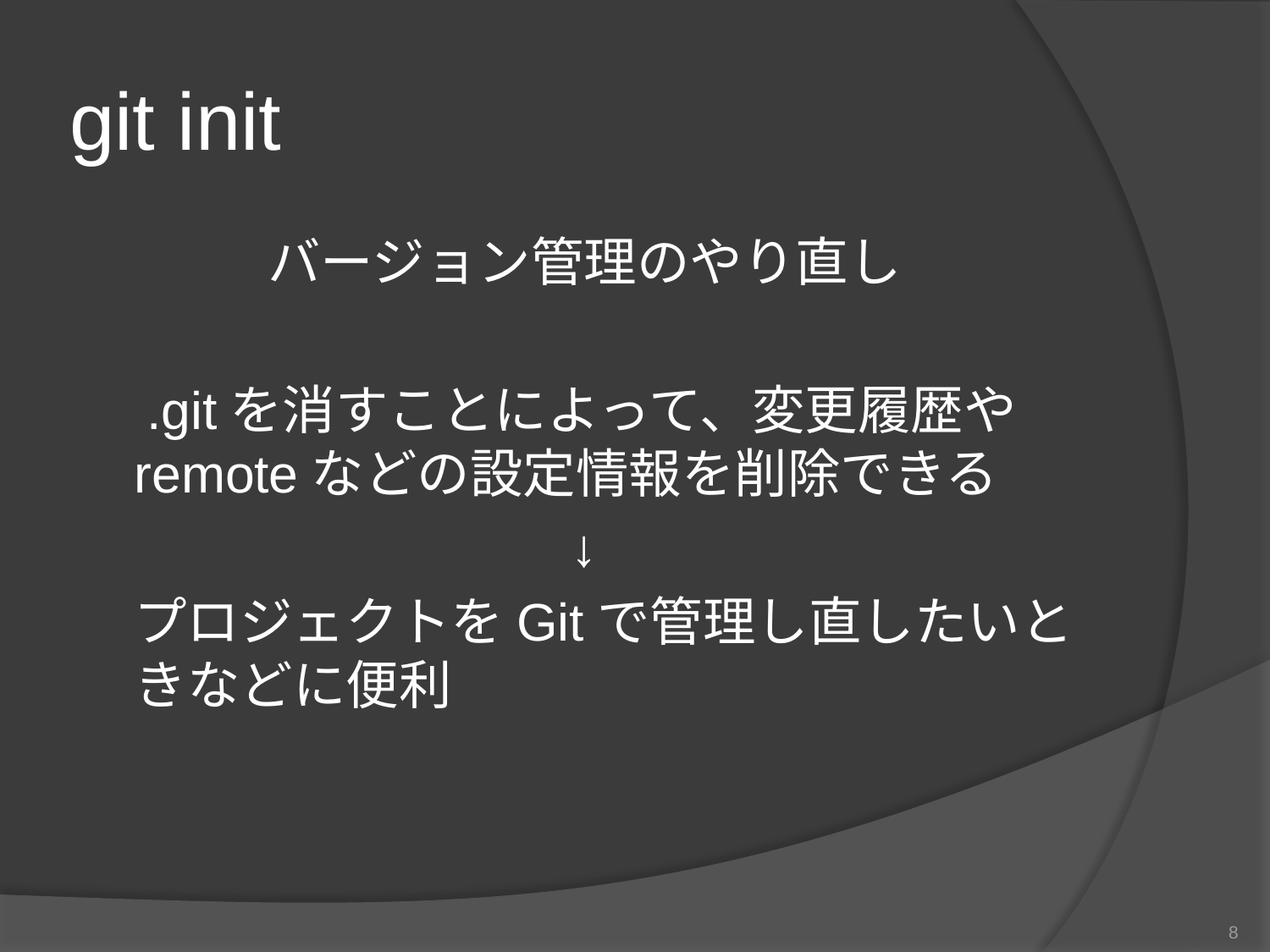

# git init
バージョン管理のやり直し

　.gitを消すことによって、変更履歴やremoteなどの設定情報を削除できる
↓
　プロジェクトをGitで管理し直したいときなどに便利
8